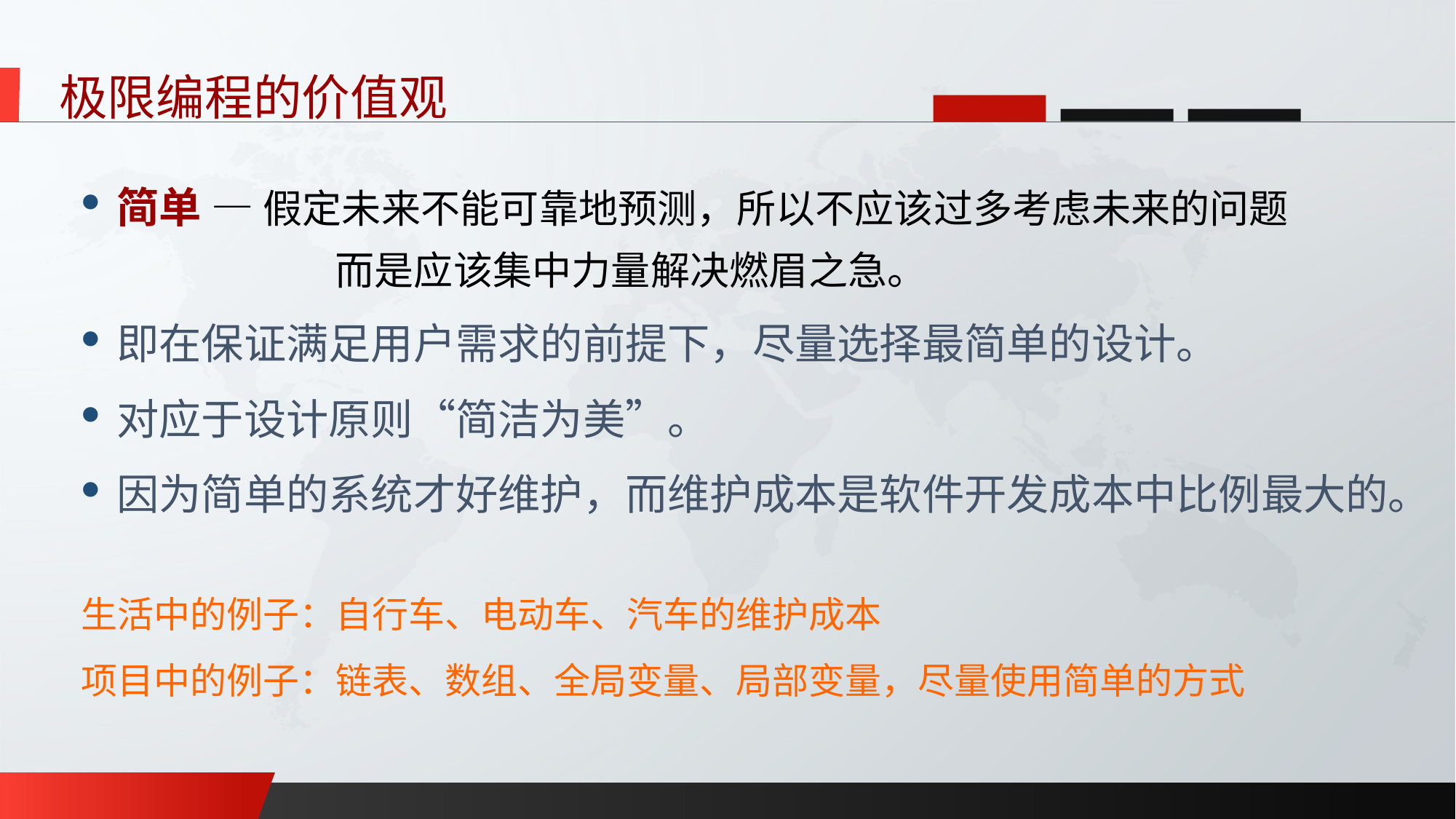

极限编程的价值观

简单 — 假定未来不能可靠地预测，所以不应该过多考虑未来的问题				而是应该集中力量解决燃眉之急。
即在保证满足用户需求的前提下，尽量选择最简单的设计。
对应于设计原则“简洁为美”。
因为简单的系统才好维护，而维护成本是软件开发成本中比例最大的。

生活中的例子：自行车、电动车、汽车的维护成本
项目中的例子：链表、数组、全局变量、局部变量，尽量使用简单的方式